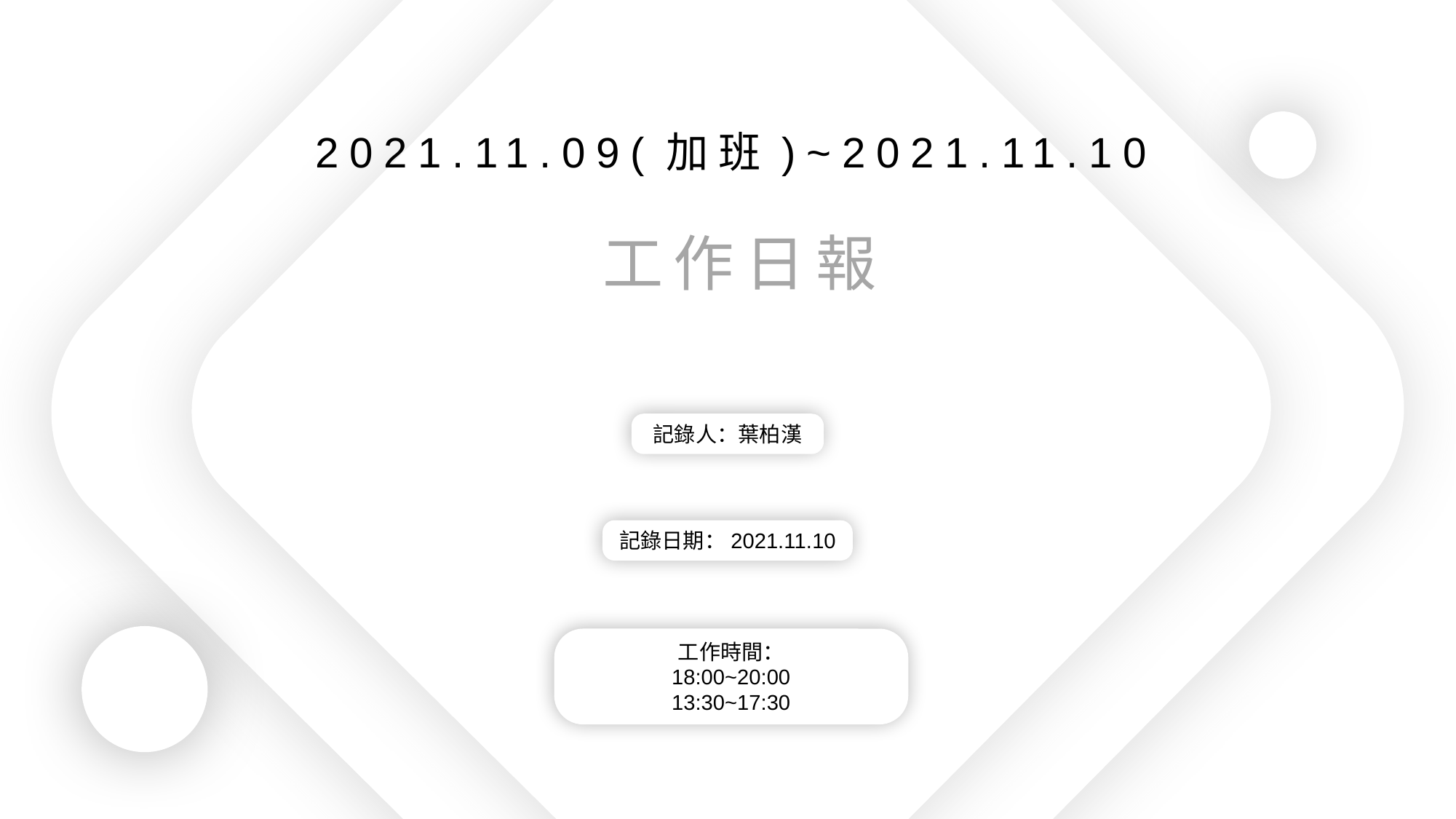

2021.11.09(加班)~2021.11.10
工作日報

記錄人：葉柏漢

記錄日期：2021.11.10

工作時間：
18:00~20:00
13:30~17:30